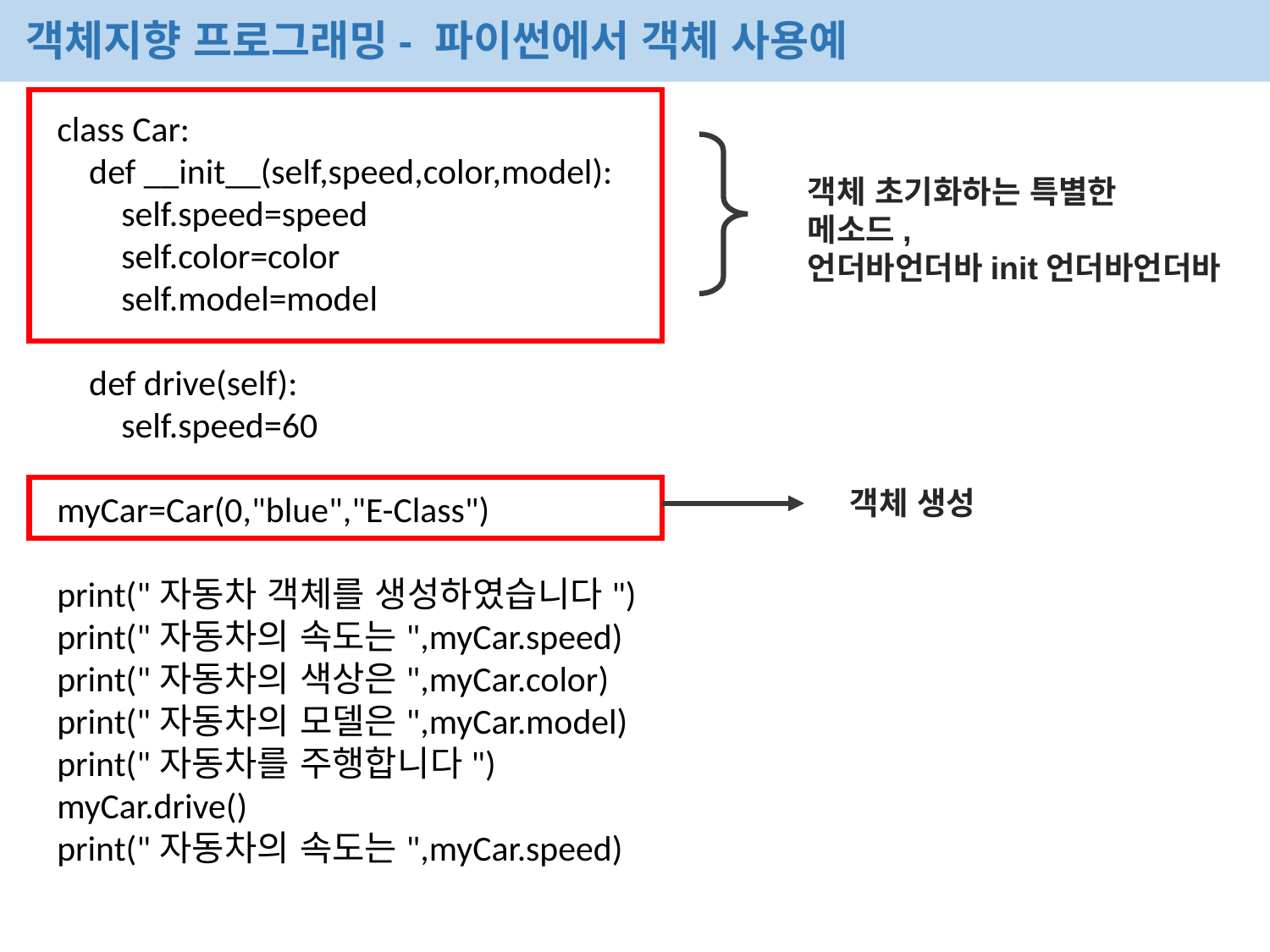

객체지향 프로그래밍- 파이썬에서 객체 사용예

class Car:
    def __init__(self,speed,color,model):
        self.speed=speed
        self.color=color
        self.model=model

    def drive(self):
        self.speed=60

myCar=Car(0,"blue","E-Class")

print("자동차 객체를 생성하였습니다")
print("자동차의 속도는",myCar.speed)
print("자동차의 색상은",myCar.color)
print("자동차의 모델은",myCar.model)
print("자동차를 주행합니다")
myCar.drive()
print("자동차의 속도는",myCar.speed)

객체 초기화하는 특별한
메소드,
언더바언더바init언더바언더바

객체 생성